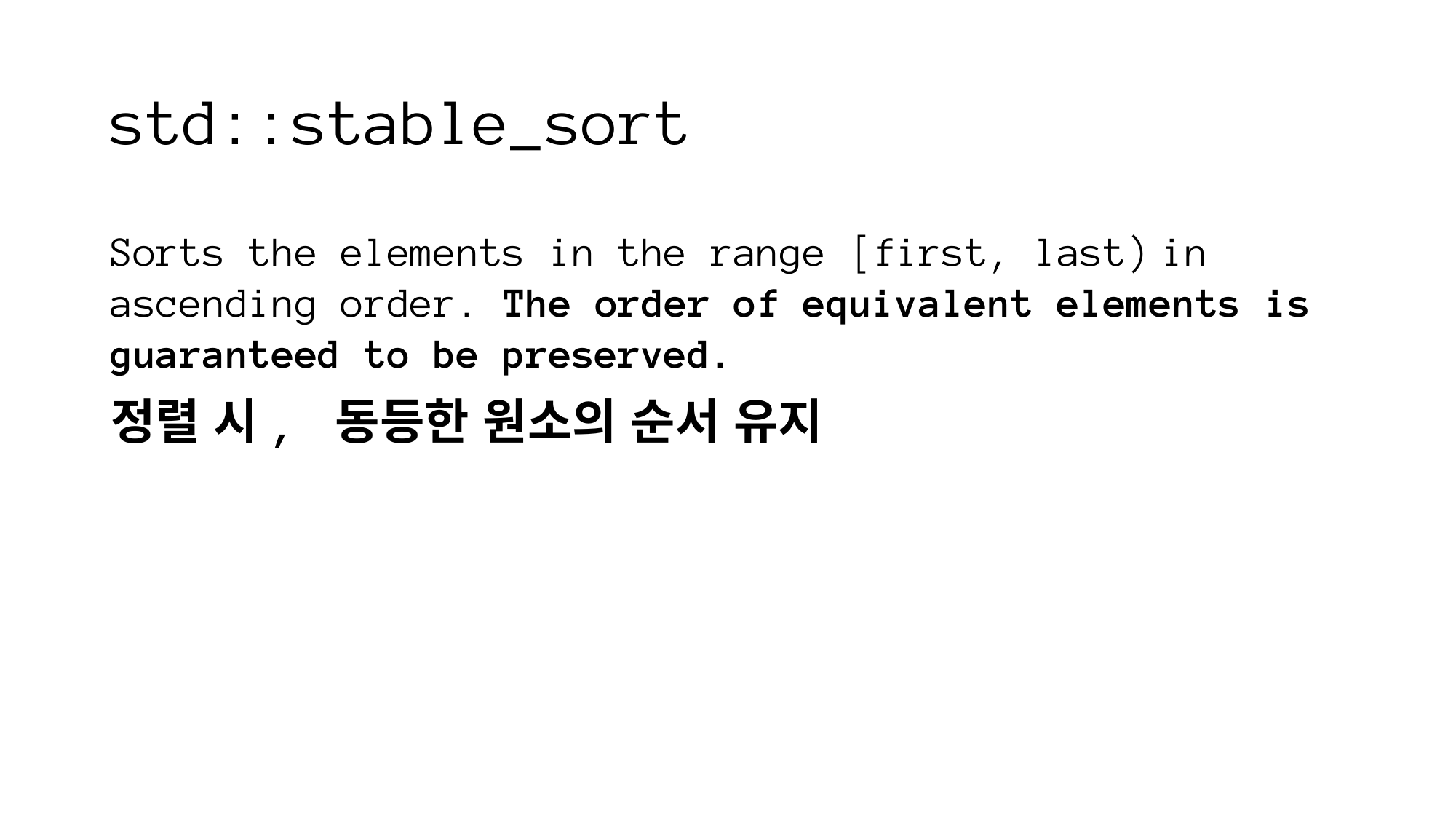

# std::stable_sort
Sorts the elements in the range [first, last) in ascending order. The order of equivalent elements is guaranteed to be preserved.

정렬 시, 동등한 원소의 순서 유지